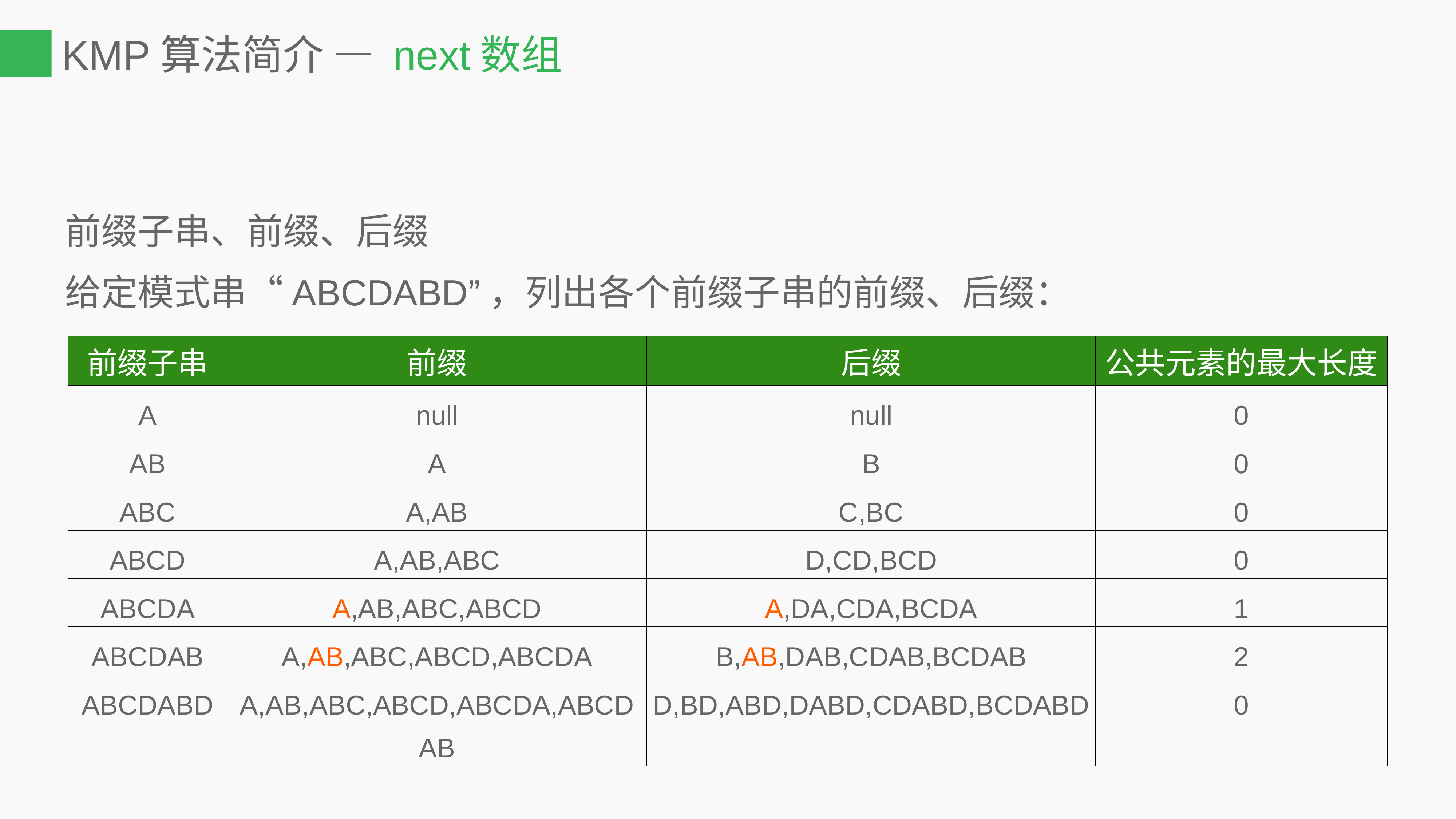

# KMP算法简介 — next数组
前缀子串、前缀、后缀
给定模式串“ABCDABD”，列出各个前缀子串的前缀、后缀：

| 前缀子串 | 前缀 | 后缀 | 公共元素的最大长度 |
| --- | --- | --- | --- |
| A | null | null | 0 |
| AB | A | B | 0 |
| ABC | A,AB | C,BC | 0 |
| ABCD | A,AB,ABC | D,CD,BCD | 0 |
| ABCDA | A,AB,ABC,ABCD | A,DA,CDA,BCDA | 1 |
| ABCDAB | A,AB,ABC,ABCD,ABCDA | B,AB,DAB,CDAB,BCDAB | 2 |
| ABCDABD | A,AB,ABC,ABCD,ABCDA,ABCDAB | D,BD,ABD,DABD,CDABD,BCDABD | 0 |